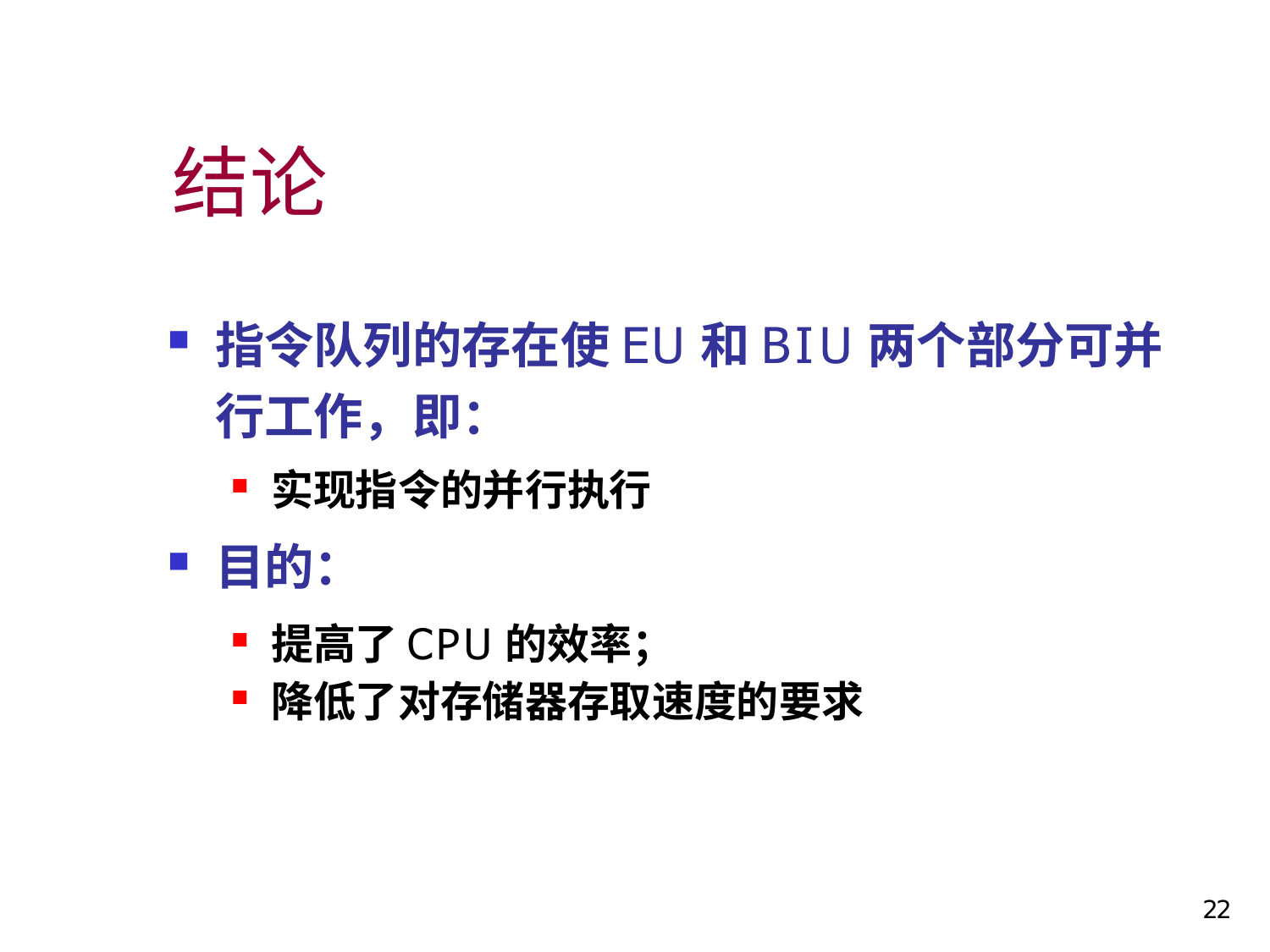

# 结论
指令队列的存在使EU和BIU两个部分可并行工作，即：
实现指令的并行执行
目的：
提高了CPU的效率；
降低了对存储器存取速度的要求
22